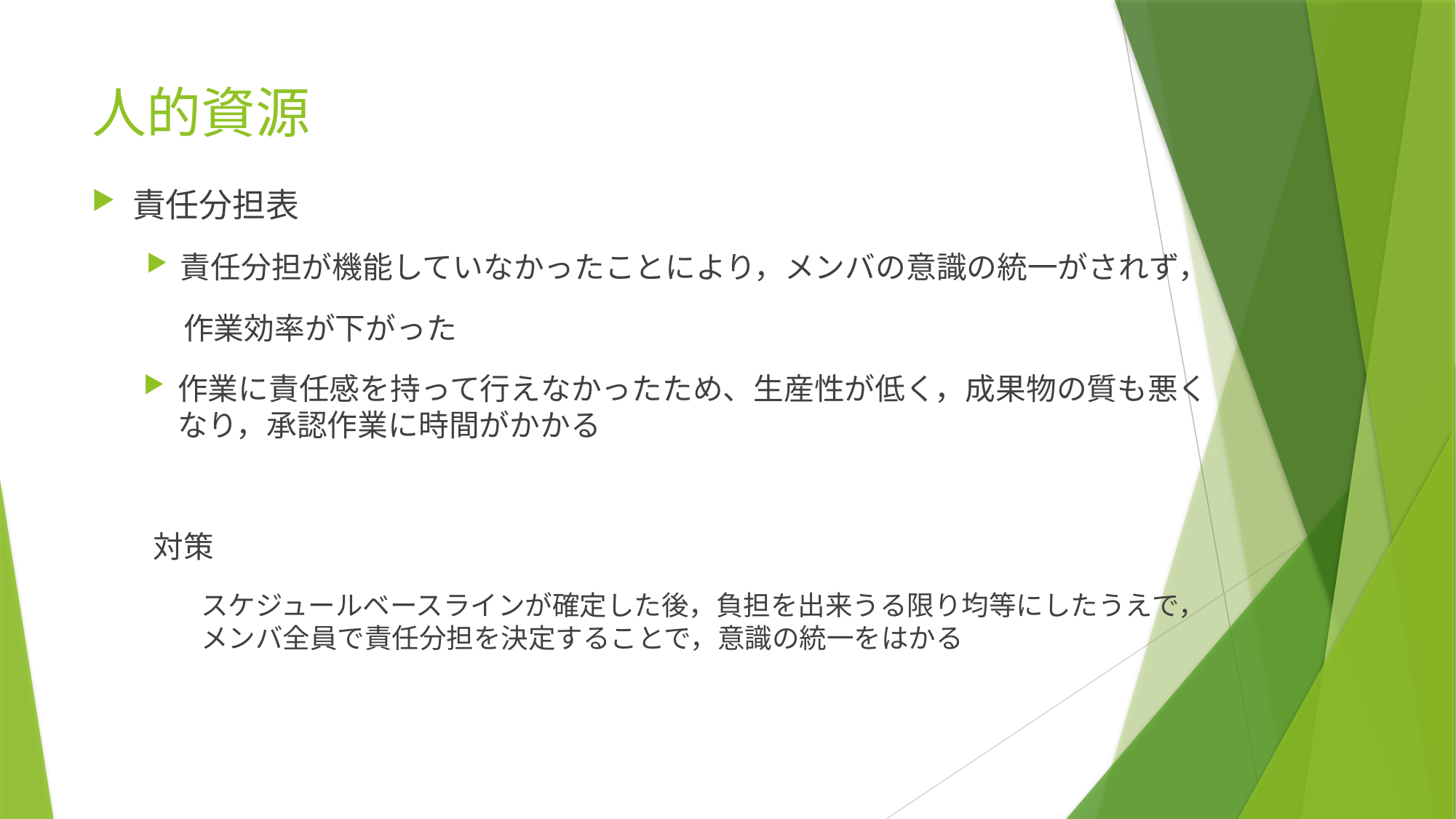

# 人的資源
責任分担表
責任分担が機能していなかったことにより，メンバの意識の統一がされず，
　作業効率が下がった
作業に責任感を持って行えなかったため、生産性が低く，成果物の質も悪くなり，承認作業に時間がかかる

対策
スケジュールベースラインが確定した後，負担を出来うる限り均等にしたうえで，メンバ全員で責任分担を決定することで，意識の統一をはかる